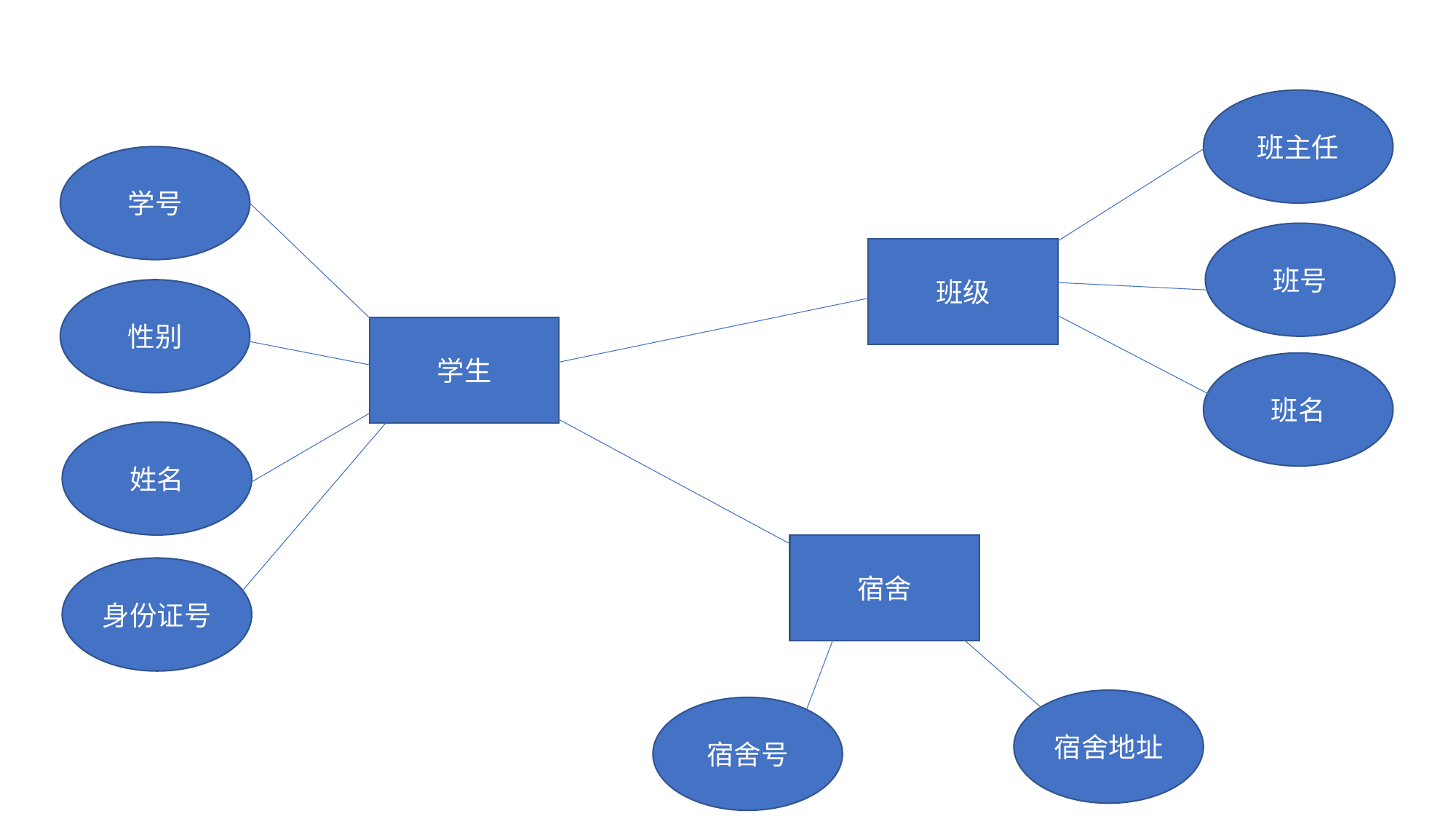

班主任
学号
班号
班级
性别
学生
班名
姓名
宿舍
身份证号
宿舍地址
宿舍号